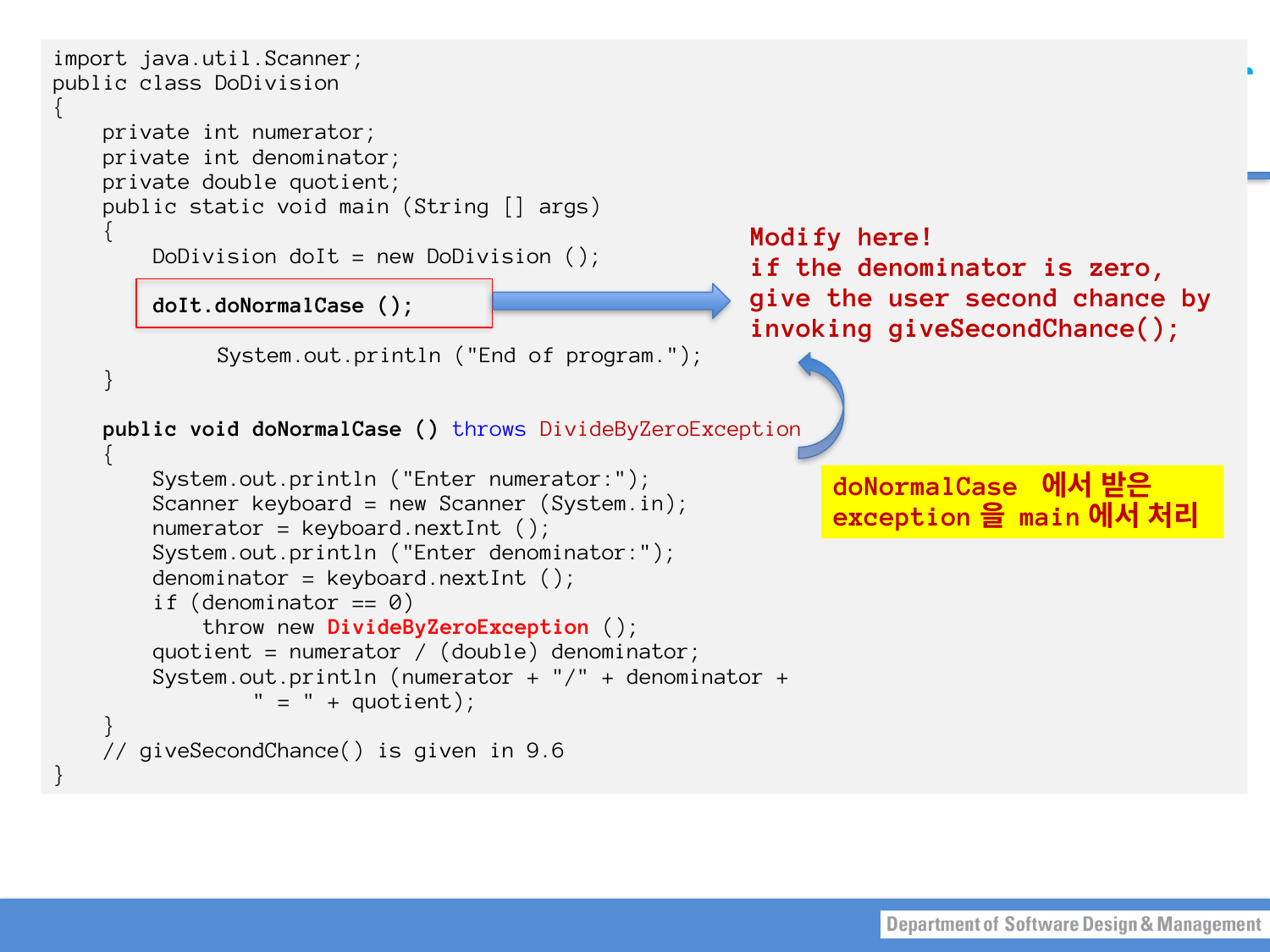

import java.util.Scanner;
public class DoDivision
{
    private int numerator;
    private int denominator;
    private double quotient;
    public static void main (String [] args)
    {
        DoDivision doIt = new DoDivision ();

        doIt.doNormalCase ();

	   System.out.println ("End of program.");
    }

    public void doNormalCase () throws DivideByZeroException
    {
        System.out.println ("Enter numerator:");
        Scanner keyboard = new Scanner (System.in);
        numerator = keyboard.nextInt ();
        System.out.println ("Enter denominator:");
        denominator = keyboard.nextInt ();
        if (denominator == 0)
            throw new DivideByZeroException ();
        quotient = numerator / (double) denominator;
        System.out.println (numerator + "/" + denominator +
                " = " + quotient);
    }
    // giveSecondChance() is given in 9.6
}
#
Modify here!
if the denominator is zero,
give the user second chance by invoking giveSecondChance();

doNormalCase 에서 받은 exception을 main에서 처리